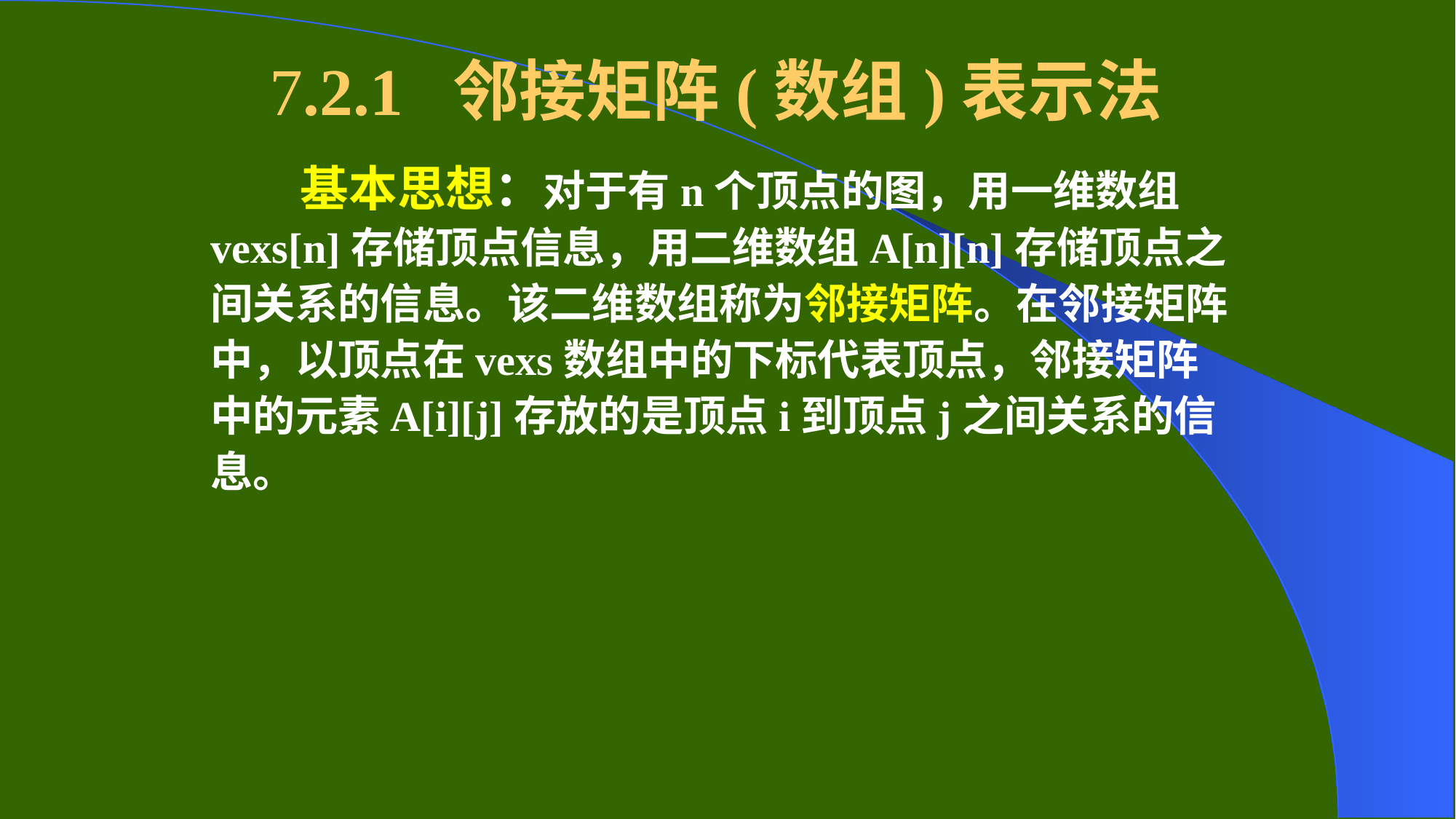

# 7.2.1  邻接矩阵(数组)表示法
       基本思想：对于有n个顶点的图，用一维数组vexs[n]存储顶点信息，用二维数组A[n][n]存储顶点之间关系的信息。该二维数组称为邻接矩阵。在邻接矩阵中，以顶点在vexs数组中的下标代表顶点，邻接矩阵中的元素A[i][j]存放的是顶点i到顶点j之间关系的信息。